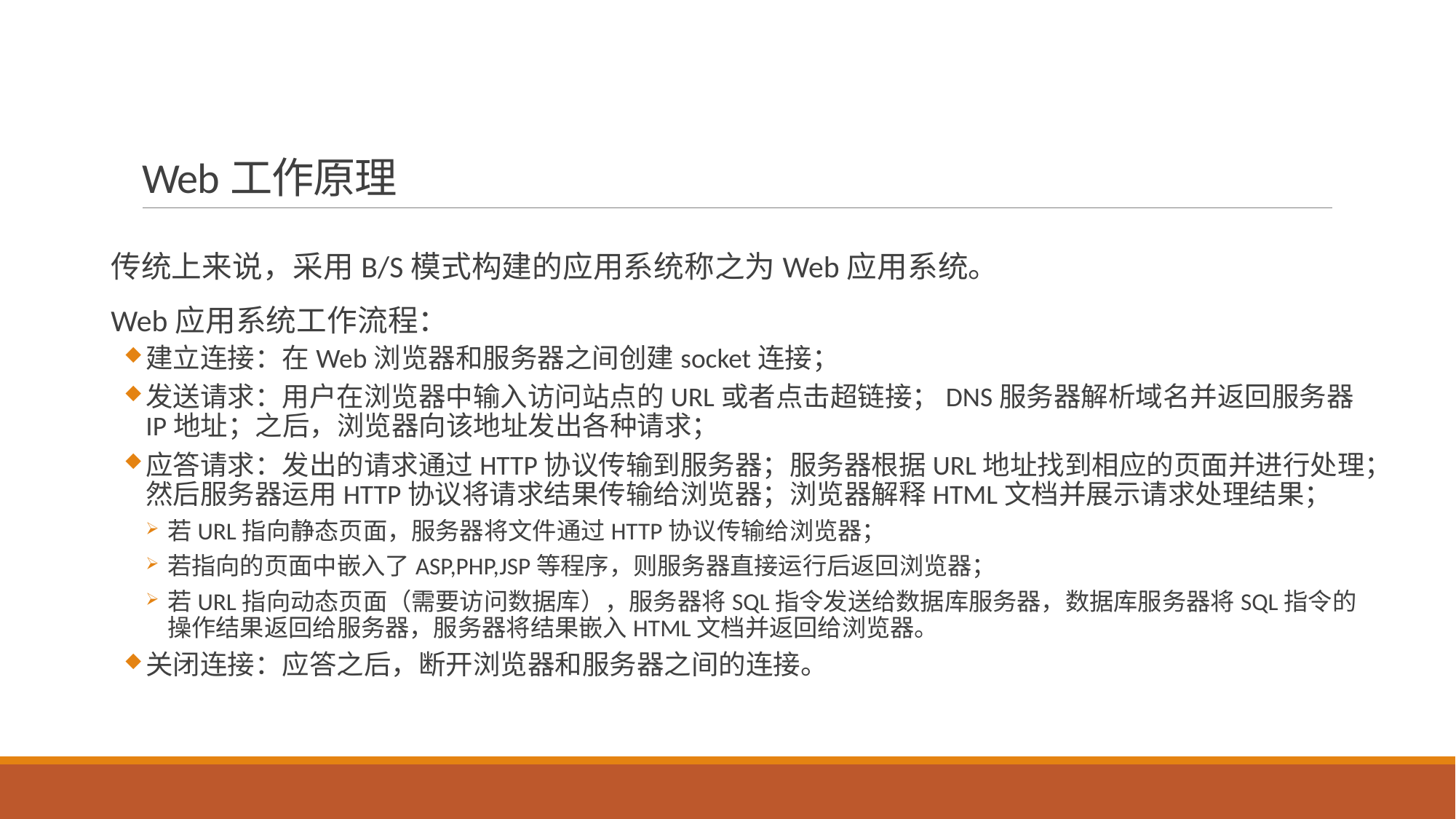

# Web工作原理
传统上来说，采用B/S模式构建的应用系统称之为Web应用系统。
Web应用系统工作流程：
建立连接：在Web浏览器和服务器之间创建socket连接；
发送请求：用户在浏览器中输入访问站点的URL或者点击超链接；DNS服务器解析域名并返回服务器IP地址；之后，浏览器向该地址发出各种请求；
应答请求：发出的请求通过HTTP协议传输到服务器；服务器根据URL地址找到相应的页面并进行处理；然后服务器运用HTTP协议将请求结果传输给浏览器；浏览器解释HTML文档并展示请求处理结果；
若URL指向静态页面，服务器将文件通过HTTP协议传输给浏览器；
若指向的页面中嵌入了ASP,PHP,JSP等程序，则服务器直接运行后返回浏览器；
若URL指向动态页面（需要访问数据库），服务器将SQL指令发送给数据库服务器，数据库服务器将SQL指令的操作结果返回给服务器，服务器将结果嵌入HTML文档并返回给浏览器。
关闭连接：应答之后，断开浏览器和服务器之间的连接。